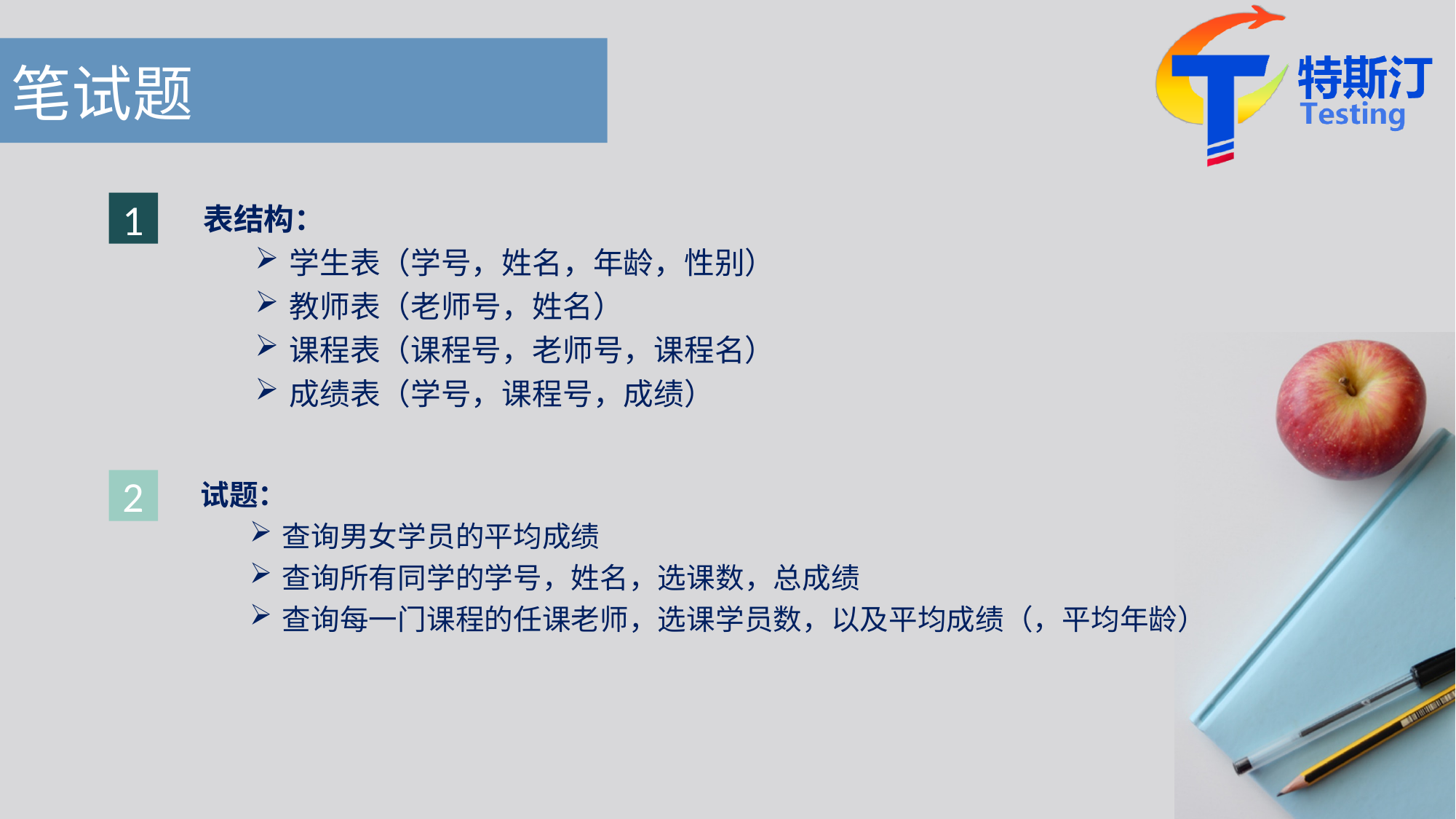

# 笔试题
表结构：
学生表（学号，姓名，年龄，性别）
教师表（老师号，姓名）
课程表（课程号，老师号，课程名）
成绩表（学号，课程号，成绩）
1
试题：
查询男女学员的平均成绩
查询所有同学的学号，姓名，选课数，总成绩
查询每一门课程的任课老师，选课学员数，以及平均成绩（，平均年龄）

2